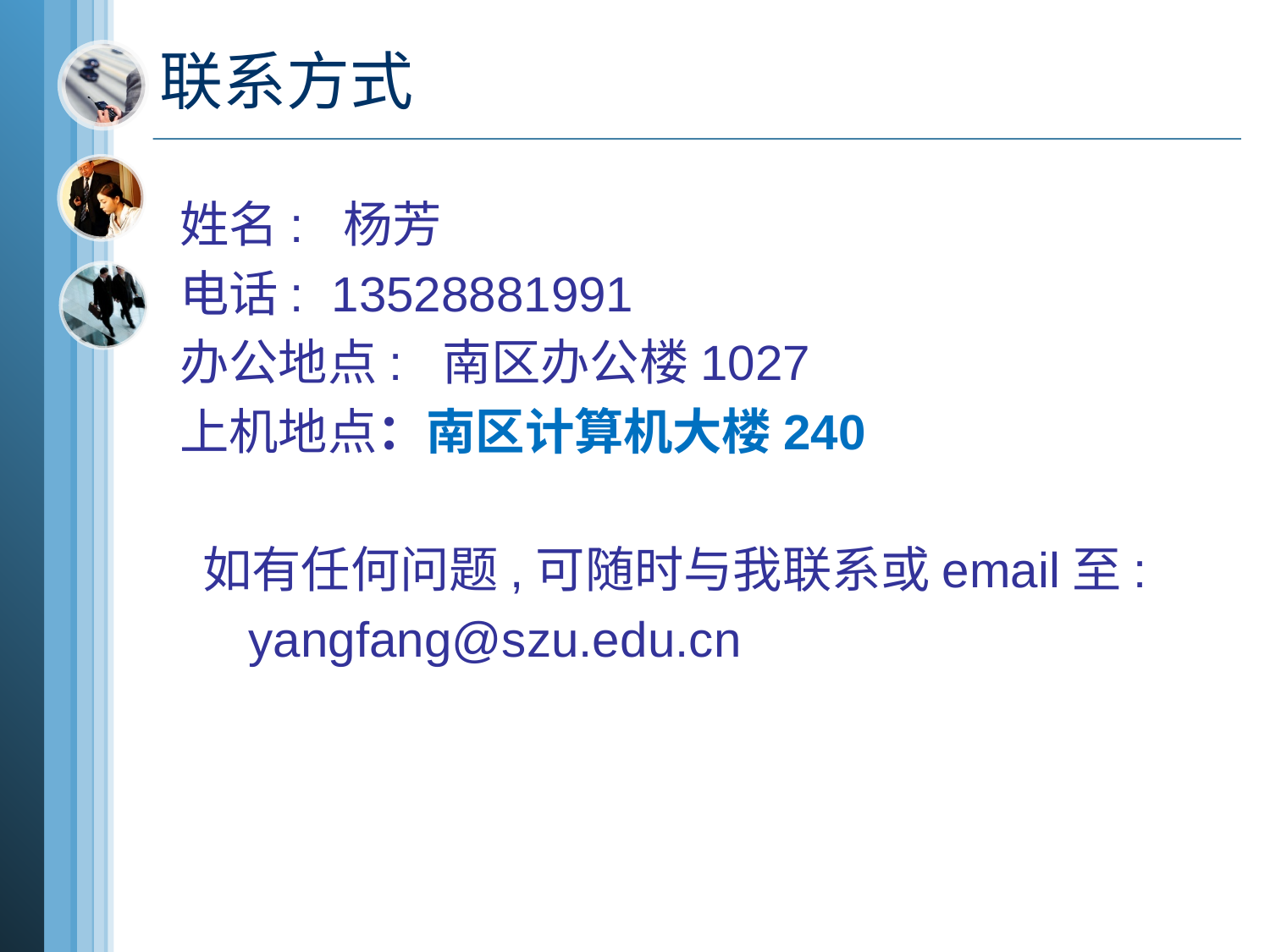

# 联系方式
姓名:  杨芳
电话:  13528881991
办公地点:  南区办公楼1027
上机地点：南区计算机大楼240

 如有任何问题,可随时与我联系或email至:
     yangfang@szu.edu.cn